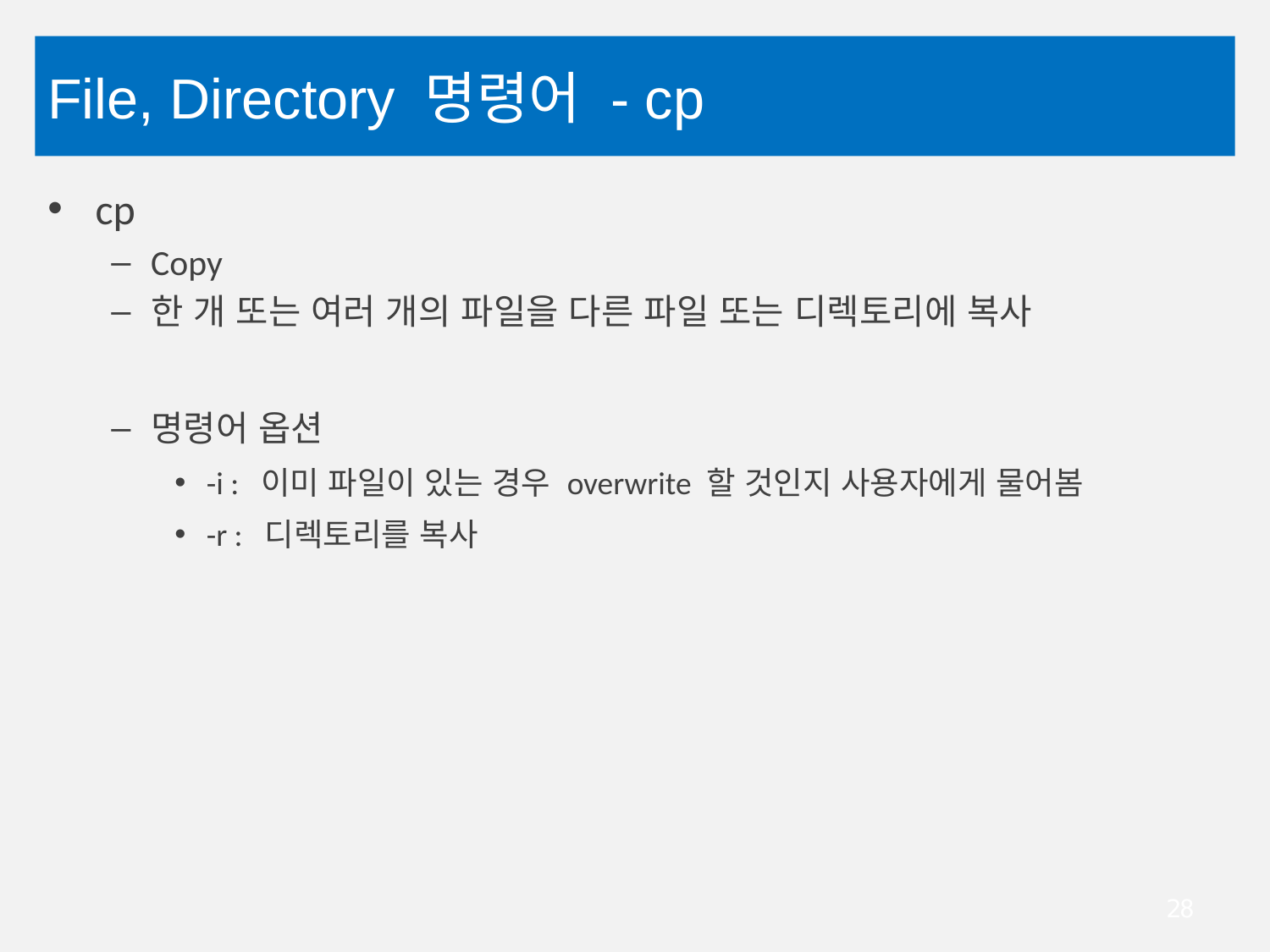

# File, Directory 명령어 - cp
cp
Copy
한 개 또는 여러 개의 파일을 다른 파일 또는 디렉토리에 복사

명령어 옵션
-i :  이미 파일이 있는 경우 overwrite 할 것인지 사용자에게 물어봄
-r :  디렉토리를 복사
28